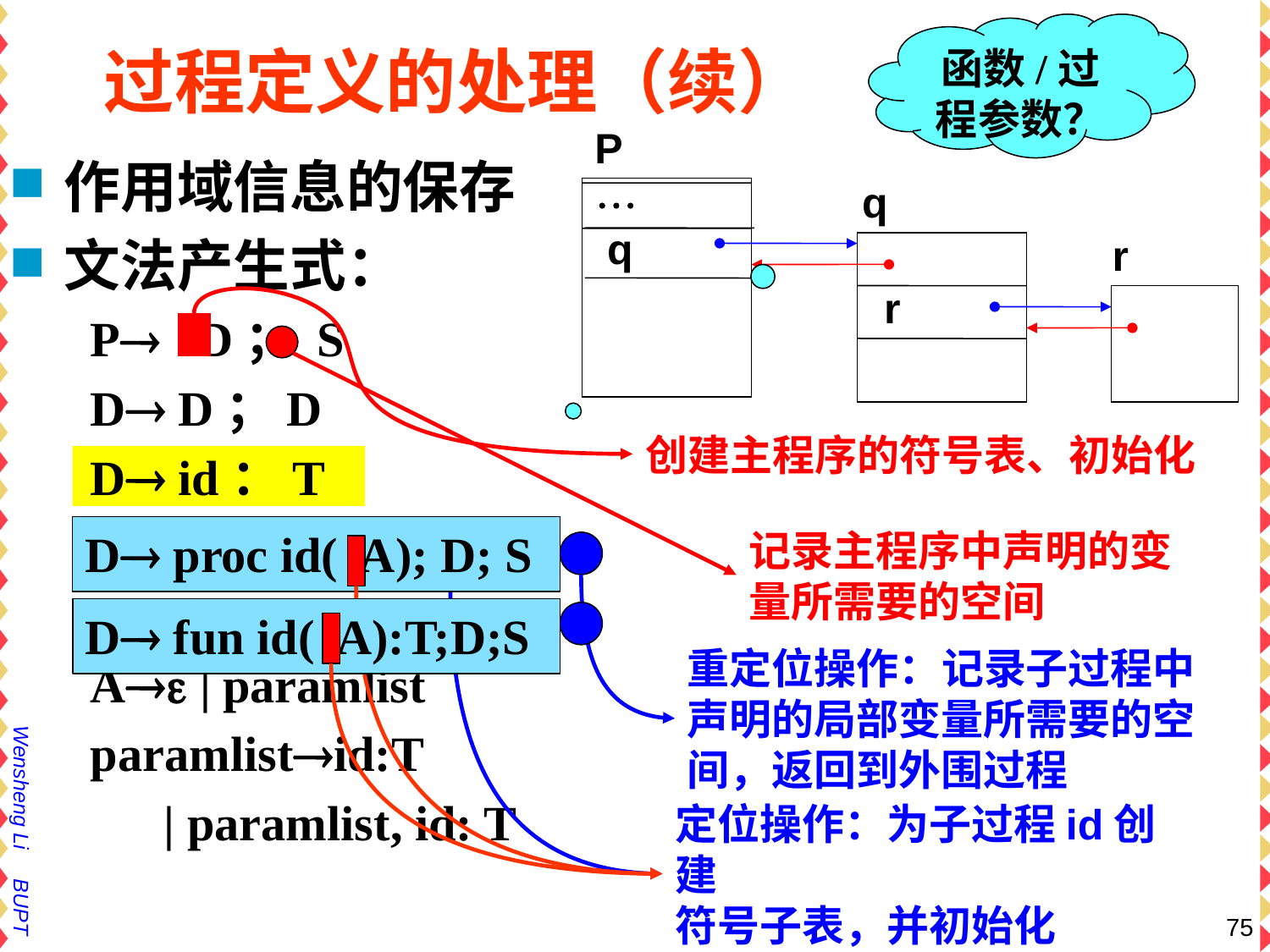

函数/过程参数？
# 过程定义的处理（续）
P

作用域信息的保存
文法产生式：
P→   D； S
D→ D；D
D→ id：T
D→ proc id(A)； D;S
D→ fun id(A):T;  D;S
A→ε | paramlist
paramlist→id:T
      | paramlist, id: T
…

q

q

r

r

创建主程序的符号表、初始化

D→ proc id(  A); D; S

记录主程序中声明的变量所需要的空间

D→ fun id(  A):T;D;S

重定位操作：记录子过程中声明的局部变量所需要的空间，返回到外围过程
定位操作：为子过程id创建
符号子表，并初始化
75